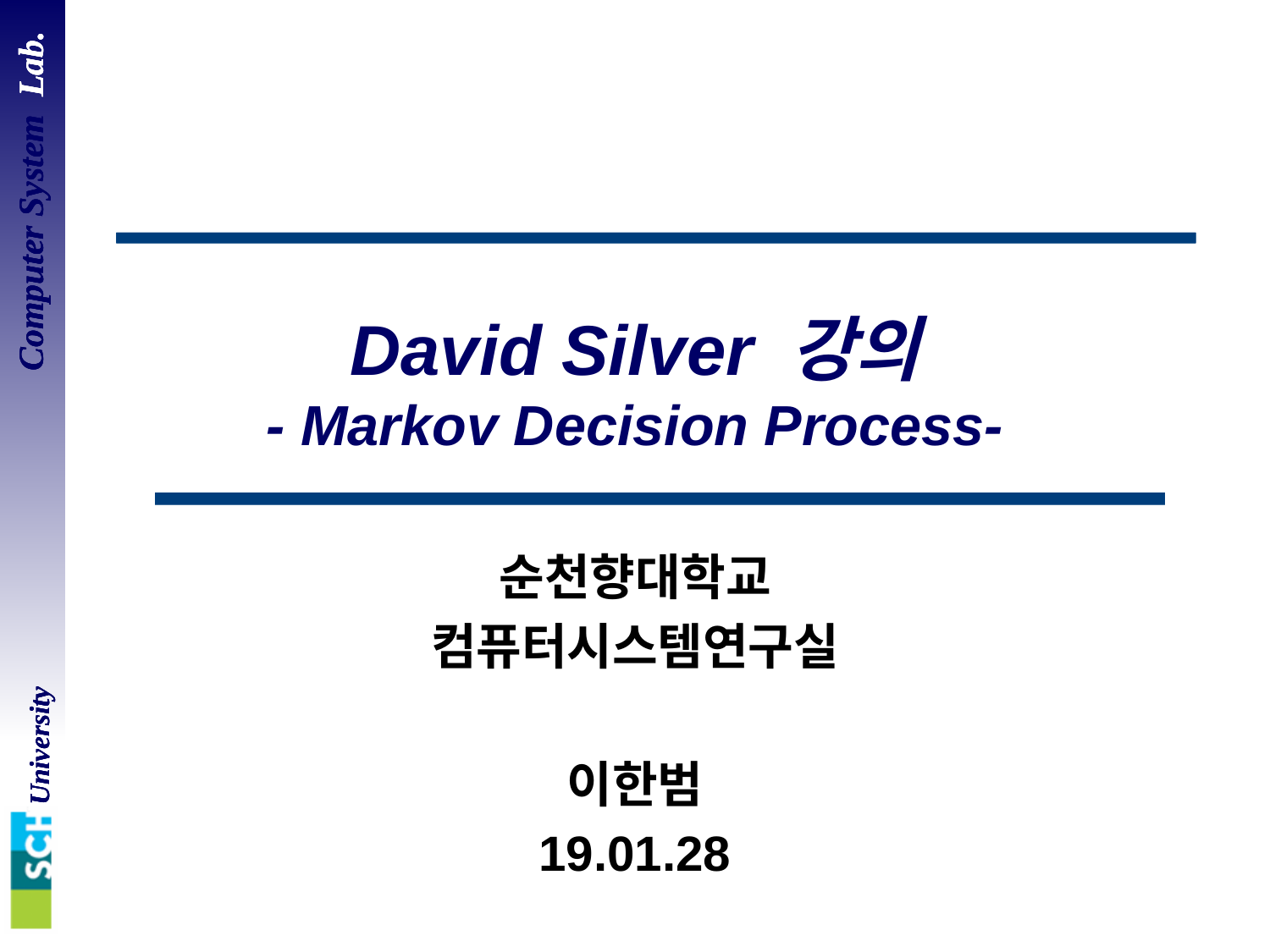

# David Silver 강의 - Markov Decision Process-
순천향대학교
컴퓨터시스템연구실

이한범
19.01.28